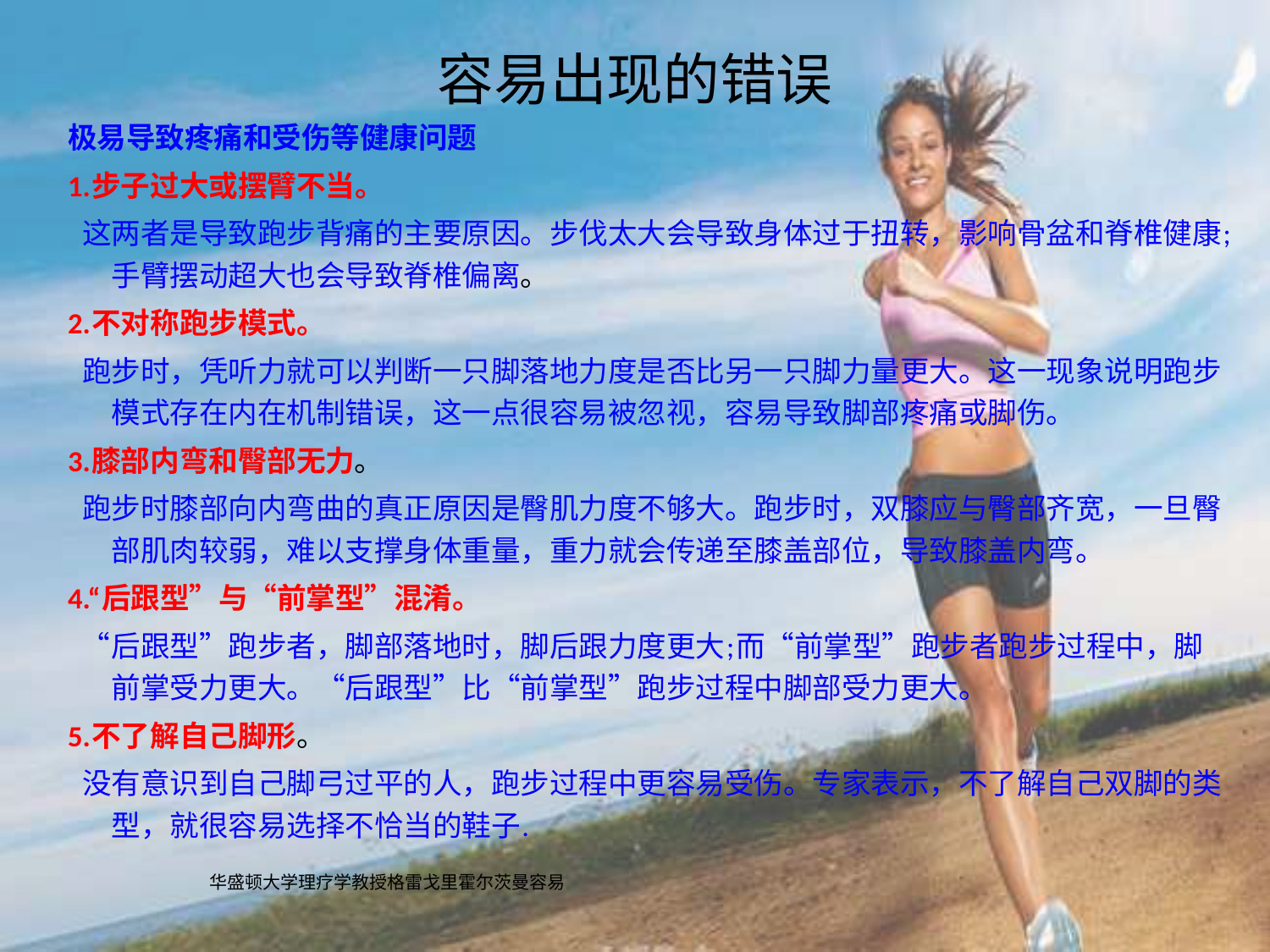

# 容易出现的错误
极易导致疼痛和受伤等健康问题
1.步子过大或摆臂不当。
  这两者是导致跑步背痛的主要原因。步伐太大会导致身体过于扭转，影响骨盆和脊椎健康;手臂摆动超大也会导致脊椎偏离。
2.不对称跑步模式。
  跑步时，凭听力就可以判断一只脚落地力度是否比另一只脚力量更大。这一现象说明跑步模式存在内在机制错误，这一点很容易被忽视，容易导致脚部疼痛或脚伤。
3.膝部内弯和臀部无力。
  跑步时膝部向内弯曲的真正原因是臀肌力度不够大。跑步时，双膝应与臀部齐宽，一旦臀部肌肉较弱，难以支撑身体重量，重力就会传递至膝盖部位，导致膝盖内弯。
4.“后跟型”与“前掌型”混淆。
  “后跟型”跑步者，脚部落地时，脚后跟力度更大;而“前掌型”跑步者跑步过程中，脚前掌受力更大。“后跟型”比“前掌型”跑步过程中脚部受力更大。
5.不了解自己脚形。
  没有意识到自己脚弓过平的人，跑步过程中更容易受伤。专家表示，不了解自己双脚的类型，就很容易选择不恰当的鞋子.

                                   华盛顿大学理疗学教授格雷戈里霍尔茨曼容易